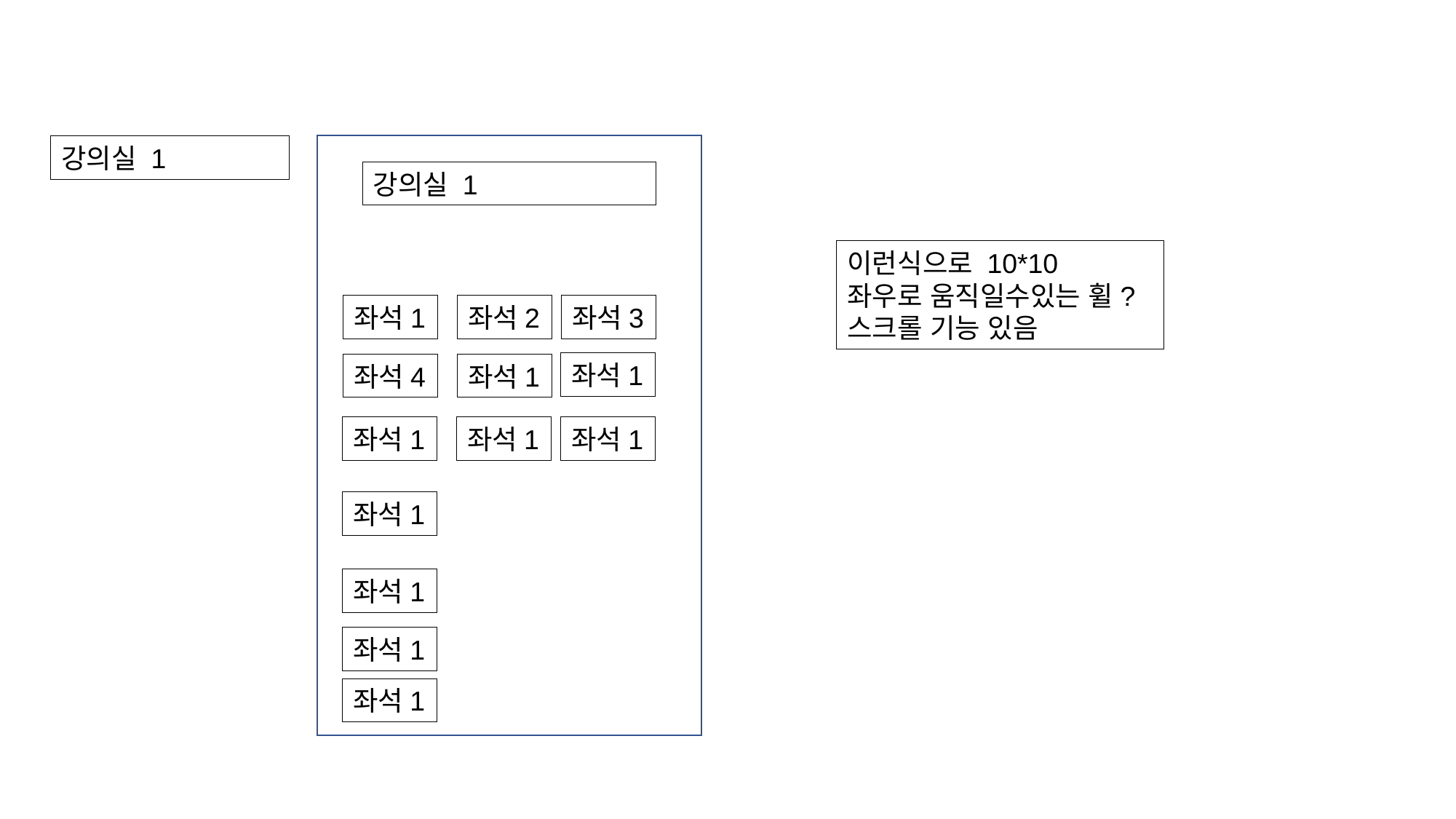

강의실 1
강의실 1
이런식으로 10*10
좌우로 움직일수있는 휠?스크롤 기능 있음
좌석1
좌석2
좌석3
좌석1
좌석4
좌석1
좌석1
좌석1
좌석1
좌석1
좌석1
좌석1
좌석1